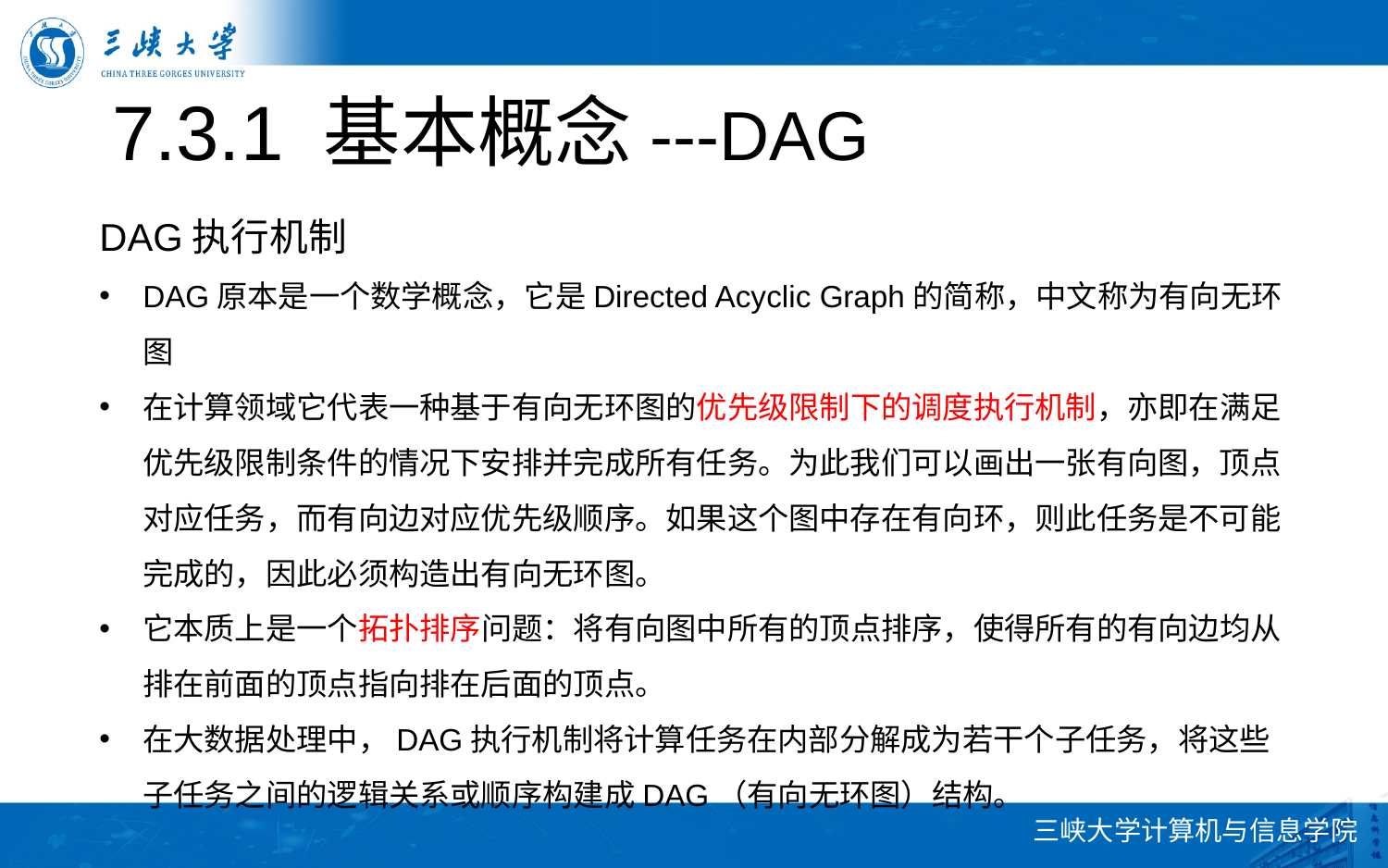

7.3.1 基本概念---DAG
DAG执行机制
DAG原本是一个数学概念，它是Directed Acyclic Graph的简称，中文称为有向无环图
在计算领域它代表一种基于有向无环图的优先级限制下的调度执行机制，亦即在满足优先级限制条件的情况下安排并完成所有任务。为此我们可以画出一张有向图，顶点对应任务，而有向边对应优先级顺序。如果这个图中存在有向环，则此任务是不可能完成的，因此必须构造出有向无环图。
它本质上是一个拓扑排序问题：将有向图中所有的顶点排序，使得所有的有向边均从排在前面的顶点指向排在后面的顶点。
在大数据处理中，DAG执行机制将计算任务在内部分解成为若干个子任务，将这些子任务之间的逻辑关系或顺序构建成DAG（有向无环图）结构。